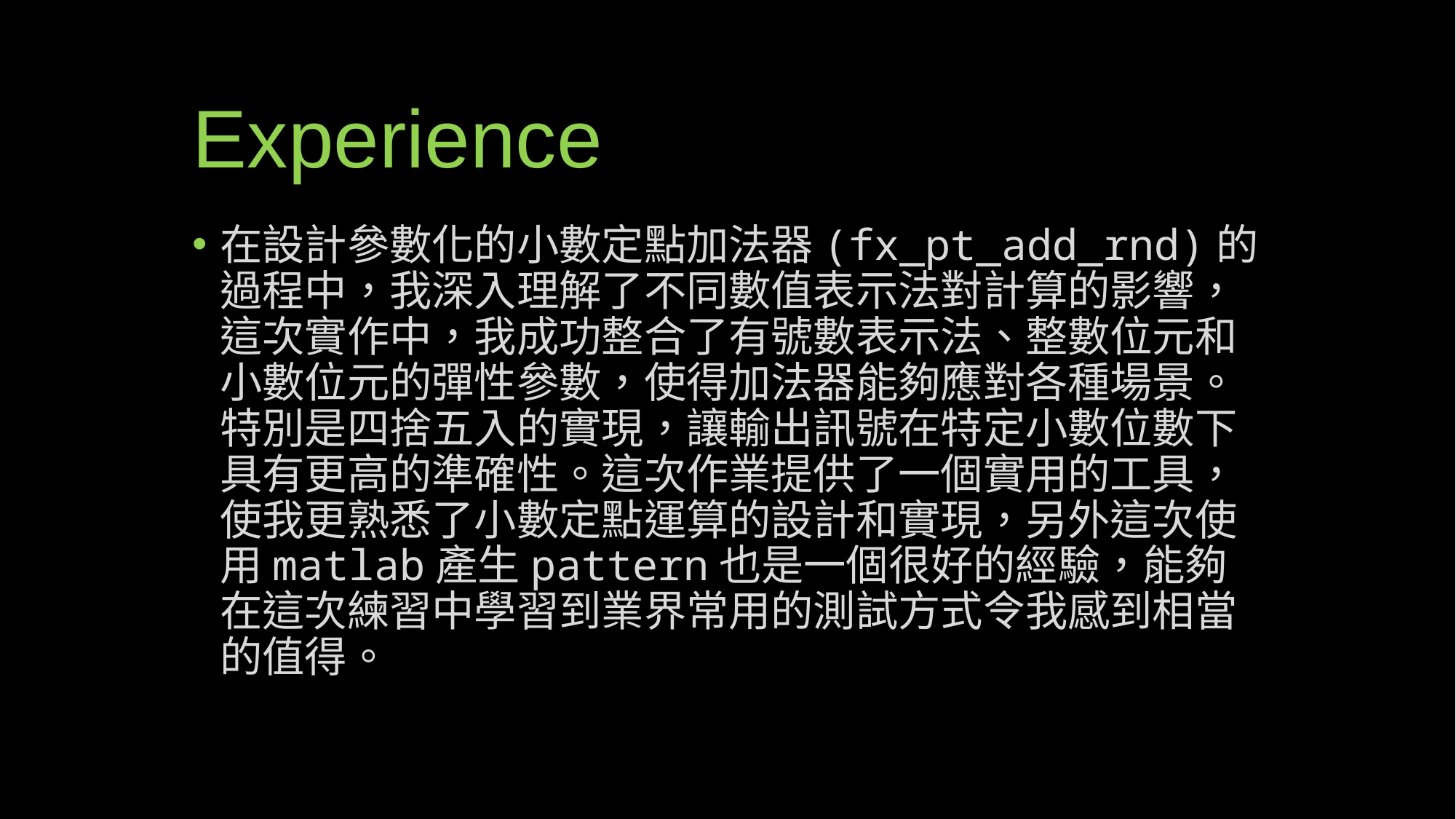

# Experience
在設計參數化的小數定點加法器(fx_pt_add_rnd)的過程中，我深入理解了不同數值表示法對計算的影響，這次實作中，我成功整合了有號數表示法、整數位元和小數位元的彈性參數，使得加法器能夠應對各種場景。特別是四捨五入的實現，讓輸出訊號在特定小數位數下具有更高的準確性。這次作業提供了一個實用的工具，使我更熟悉了小數定點運算的設計和實現，另外這次使用matlab產生pattern也是一個很好的經驗，能夠在這次練習中學習到業界常用的測試方式令我感到相當的值得。